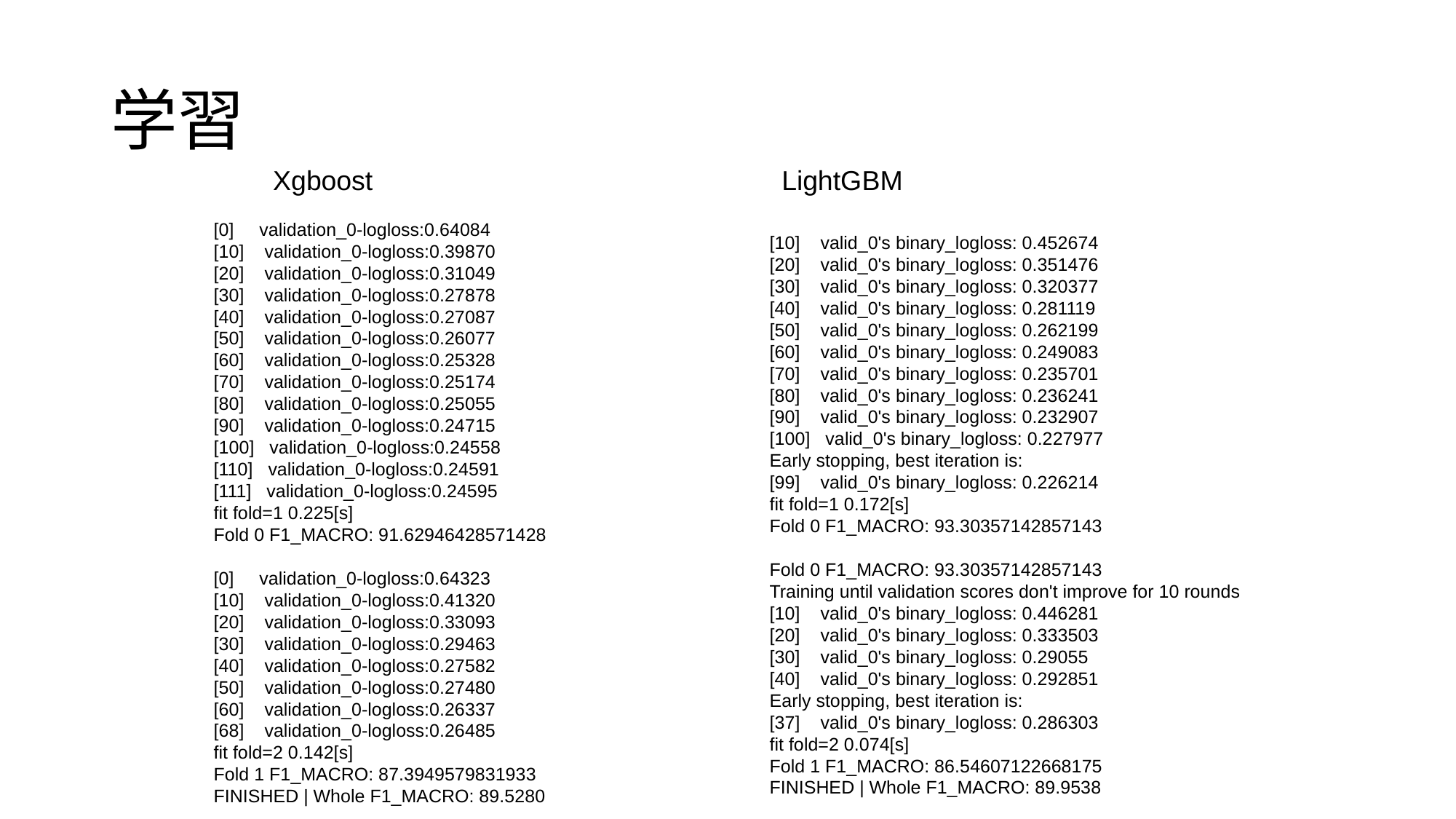

# 学習
Xgboost 　　　　　　　　　　　　　　 LightGBM
[0]     validation_0-logloss:0.64084
[10]    validation_0-logloss:0.39870
[20]    validation_0-logloss:0.31049
[30]    validation_0-logloss:0.27878
[40]    validation_0-logloss:0.27087
[50]    validation_0-logloss:0.26077
[60]    validation_0-logloss:0.25328
[70]    validation_0-logloss:0.25174
[80]    validation_0-logloss:0.25055
[90]    validation_0-logloss:0.24715
[100]   validation_0-logloss:0.24558
[110]   validation_0-logloss:0.24591
[111]   validation_0-logloss:0.24595
fit fold=1 0.225[s]
Fold 0 F1_MACRO: 91.62946428571428

[0]     validation_0-logloss:0.64323
[10]    validation_0-logloss:0.41320
[20]    validation_0-logloss:0.33093
[30]    validation_0-logloss:0.29463
[40]    validation_0-logloss:0.27582
[50]    validation_0-logloss:0.27480
[60]    validation_0-logloss:0.26337
[68]    validation_0-logloss:0.26485
fit fold=2 0.142[s]
Fold 1 F1_MACRO: 87.3949579831933
FINISHED | Whole F1_MACRO: 89.5280
[10]    valid_0's binary_logloss: 0.452674
[20]    valid_0's binary_logloss: 0.351476
[30]    valid_0's binary_logloss: 0.320377
[40]    valid_0's binary_logloss: 0.281119
[50]    valid_0's binary_logloss: 0.262199
[60]    valid_0's binary_logloss: 0.249083
[70]    valid_0's binary_logloss: 0.235701
[80]    valid_0's binary_logloss: 0.236241
[90]    valid_0's binary_logloss: 0.232907
[100]   valid_0's binary_logloss: 0.227977
Early stopping, best iteration is:
[99]    valid_0's binary_logloss: 0.226214
fit fold=1 0.172[s]
Fold 0 F1_MACRO: 93.30357142857143

Fold 0 F1_MACRO: 93.30357142857143
Training until validation scores don't improve for 10 rounds
[10]    valid_0's binary_logloss: 0.446281
[20]    valid_0's binary_logloss: 0.333503
[30]    valid_0's binary_logloss: 0.29055
[40]    valid_0's binary_logloss: 0.292851
Early stopping, best iteration is:
[37]    valid_0's binary_logloss: 0.286303
fit fold=2 0.074[s]
Fold 1 F1_MACRO: 86.54607122668175
FINISHED | Whole F1_MACRO: 89.9538